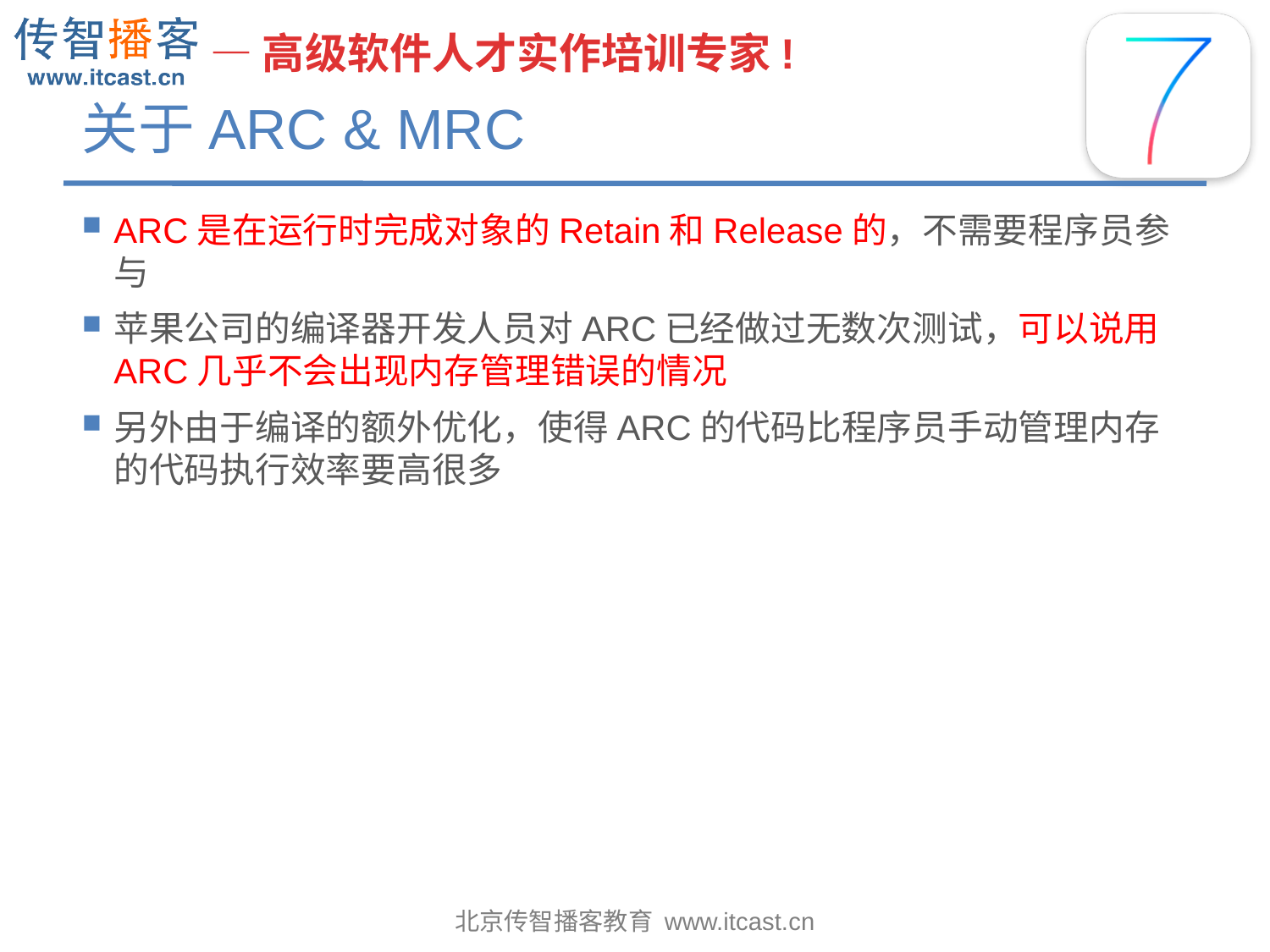

# 关于ARC & MRC
ARC是在运行时完成对象的Retain和Release的，不需要程序员参与
苹果公司的编译器开发人员对ARC已经做过无数次测试，可以说用ARC几乎不会出现内存管理错误的情况
另外由于编译的额外优化，使得ARC的代码比程序员手动管理内存的代码执行效率要高很多